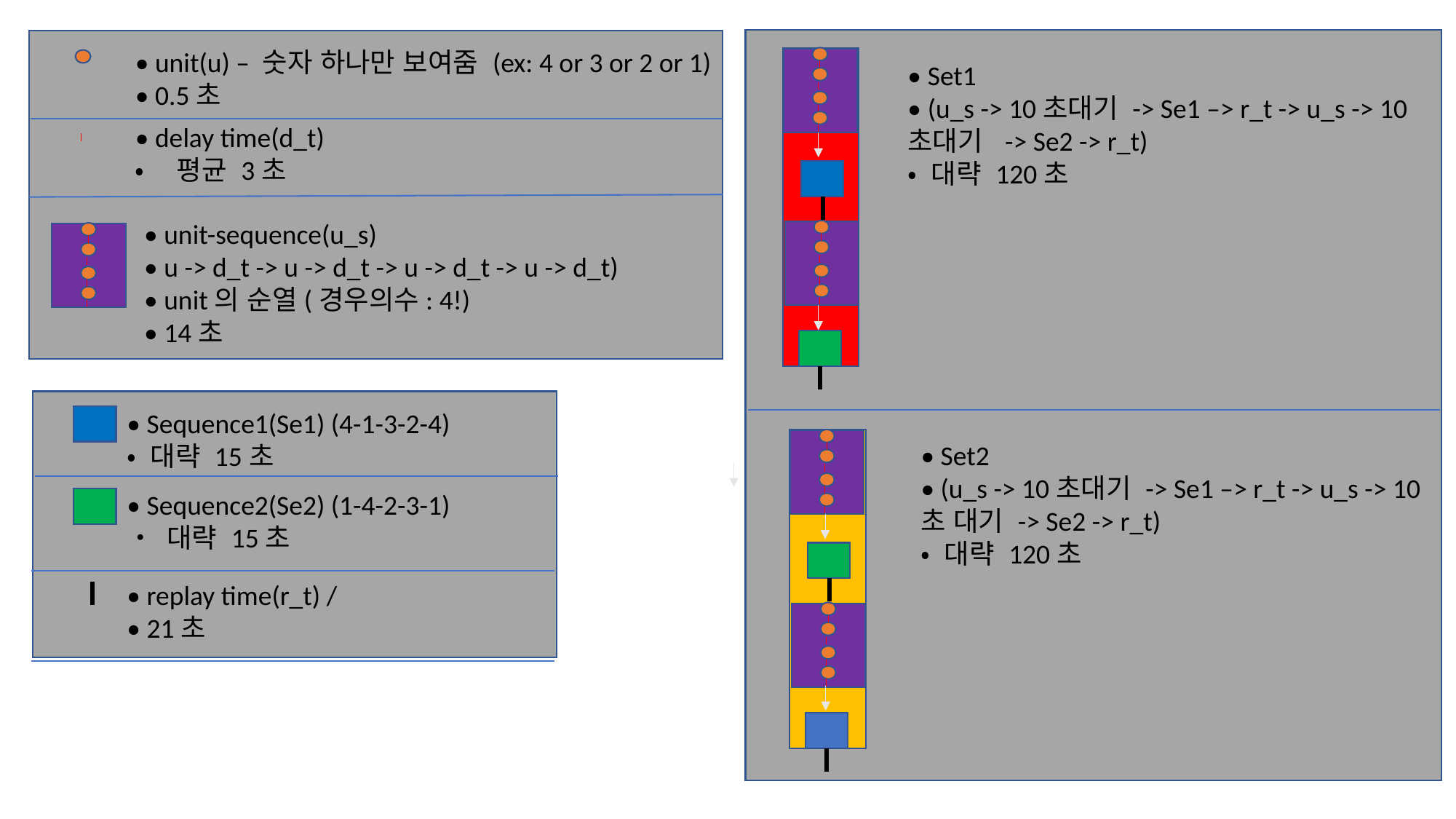

• unit(u) – 숫자 하나만 보여줌 (ex: 4 or 3 or 2 or 1)
• 0.5초

• Set1
• (u_s -> 10초대기 -> Se1 –> r_t -> u_s -> 10초대기  -> Se2 -> r_t)
• 대략 120초
• delay time(d_t)
• 평균 3초
• unit-sequence(u_s)
• u -> d_t -> u -> d_t -> u -> d_t -> u -> d_t)
• unit의 순열(경우의수: 4!)
• 14초

• Sequence1(Se1) (4-1-3-2-4)
• 대략 15초

• Set2
• (u_s -> 10초대기 -> Se1 –> r_t -> u_s -> 10초 대기 -> Se2 -> r_t)
• 대략 120초
• Sequence2(Se2) (1-4-2-3-1)
• 대략 15초

• replay time(r_t) /
• 21초